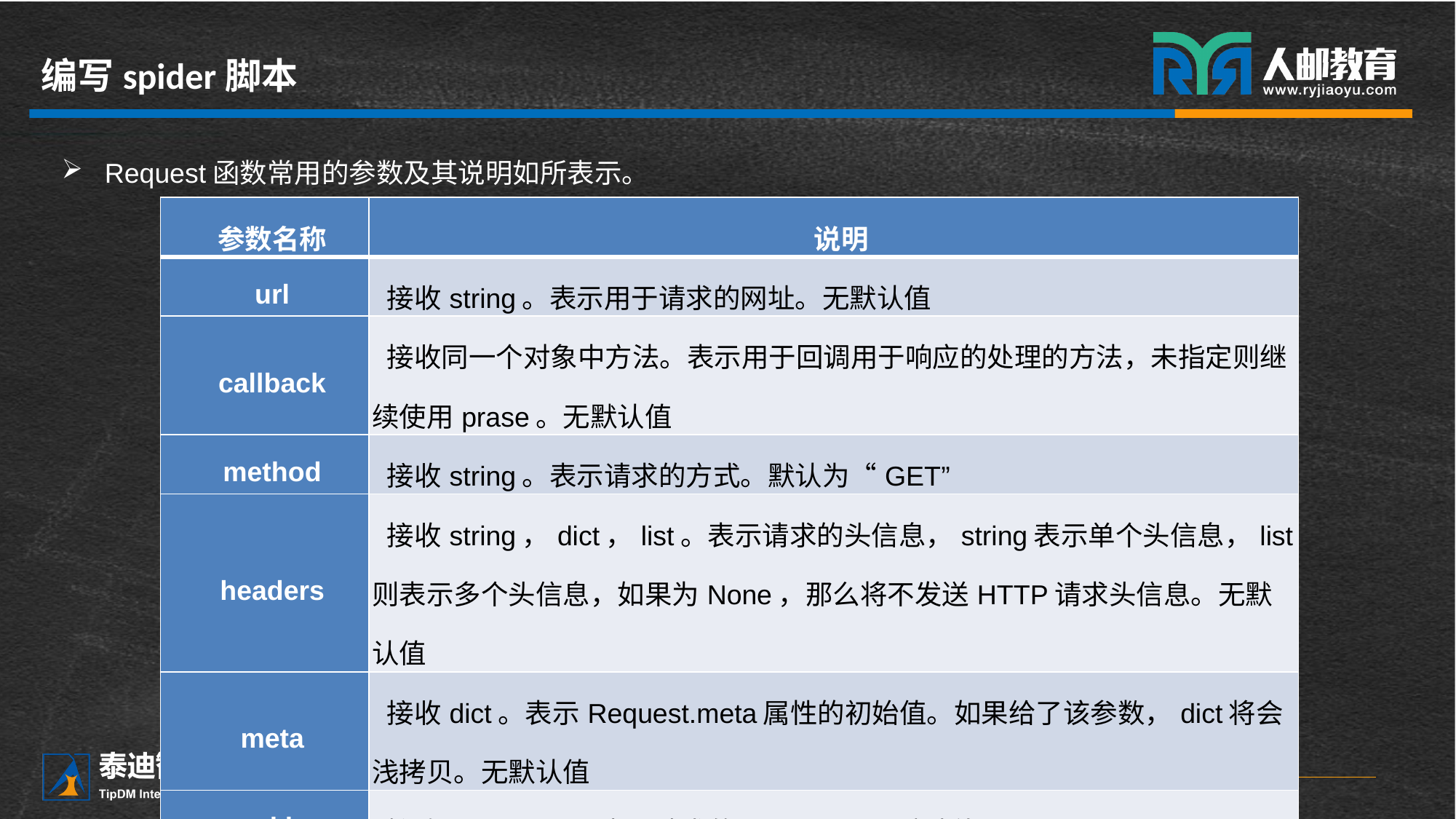

# 编写spider脚本
Request函数常用的参数及其说明如所表示。

| 参数名称 | 说明 |
| --- | --- |
| url | 接收string。表示用于请求的网址。无默认值 |
| callback | 接收同一个对象中方法。表示用于回调用于响应的处理的方法，未指定则继续使用prase。无默认值 |
| method | 接收string。表示请求的方式。默认为“GET” |
| headers | 接收string，dict，list。表示请求的头信息，string表示单个头信息，list则表示多个头信息，如果为None，那么将不发送HTTP请求头信息。无默认值 |
| meta | 接收dict。表示Request.meta属性的初始值。如果给了该参数，dict将会浅拷贝。无默认值 |
| cookies | 接收list，dict。表示请求的cookies。无默认值 |